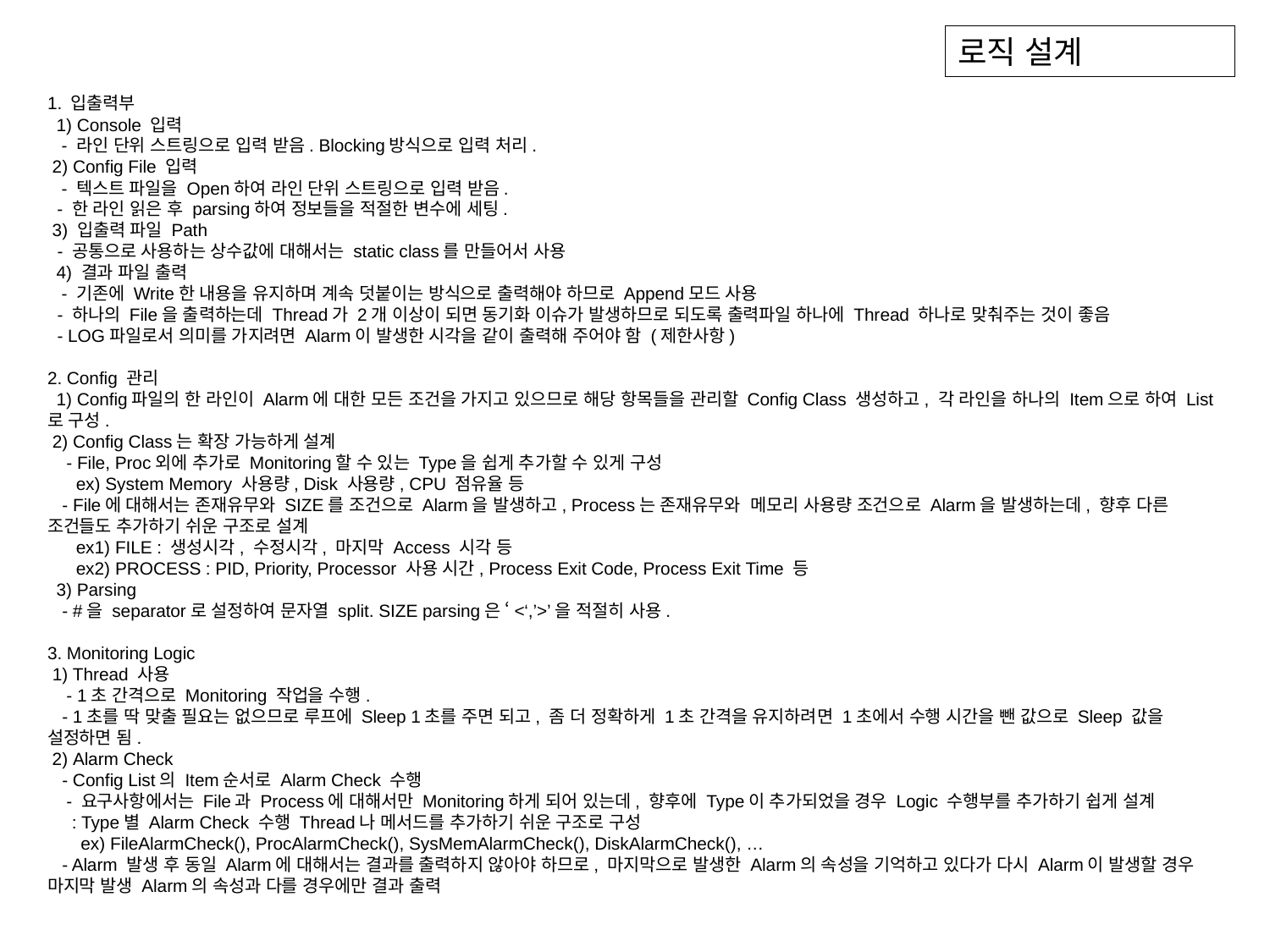

로직 설계
1. 입출력부
 1) Console 입력
  - 라인 단위 스트링으로 입력 받음. Blocking방식으로 입력 처리.
 2) Config File 입력
  - 텍스트 파일을 Open하여 라인 단위 스트링으로 입력 받음.
  - 한 라인 읽은 후 parsing하여 정보들을 적절한 변수에 세팅.
 3) 입출력 파일 Path
  - 공통으로 사용하는 상수값에 대해서는 static class를 만들어서 사용
 4) 결과 파일 출력
  - 기존에 Write한 내용을 유지하며 계속 덧붙이는 방식으로 출력해야 하므로 Append모드 사용
  - 하나의 File을 출력하는데 Thread가 2개 이상이 되면 동기화 이슈가 발생하므로 되도록 출력파일 하나에 Thread 하나로 맞춰주는 것이 좋음
  - LOG파일로서 의미를 가지려면 Alarm이 발생한 시각을 같이 출력해 주어야 함 (제한사항)

2. Config 관리
 1) Config파일의 한 라인이 Alarm에 대한 모든 조건을 가지고 있으므로 해당 항목들을 관리할 Config Class 생성하고, 각 라인을 하나의 Item으로 하여 List로 구성.
 2) Config Class는 확장 가능하게 설계
   - File, Proc외에 추가로 Monitoring할 수 있는 Type을 쉽게 추가할 수 있게 구성
     ex) System Memory 사용량, Disk 사용량, CPU 점유율 등
   - File에 대해서는 존재유무와 SIZE를 조건으로 Alarm을 발생하고, Process는 존재유무와  메모리 사용량 조건으로 Alarm을 발생하는데, 향후 다른 조건들도 추가하기 쉬운 구조로 설계
     ex1) FILE : 생성시각, 수정시각, 마지막 Access 시각 등
     ex2) PROCESS : PID, Priority, Processor 사용 시간, Process Exit Code, Process Exit Time 등
 3) Parsing
   - #을 separator로 설정하여 문자열 split. SIZE parsing은 ‘<‘,’>’을 적절히 사용.
3. Monitoring Logic
 1) Thread 사용
   - 1초 간격으로 Monitoring 작업을 수행.
   - 1초를 딱 맞출 필요는 없으므로 루프에 Sleep 1초를 주면 되고, 좀 더 정확하게 1초 간격을 유지하려면 1초에서 수행 시간을 뺀 값으로 Sleep 값을 설정하면 됨.
 2) Alarm Check
   - Config List의 Item순서로 Alarm Check 수행
   - 요구사항에서는 File과 Process에 대해서만 Monitoring하게 되어 있는데, 향후에 Type이 추가되었을 경우 Logic 수행부를 추가하기 쉽게 설계
     : Type별 Alarm Check 수행 Thread나 메서드를 추가하기 쉬운 구조로 구성
      ex) FileAlarmCheck(), ProcAlarmCheck(), SysMemAlarmCheck(), DiskAlarmCheck(), …
   - Alarm 발생 후 동일 Alarm에 대해서는 결과를 출력하지 않아야 하므로, 마지막으로 발생한 Alarm의 속성을 기억하고 있다가 다시 Alarm이 발생할 경우 마지막 발생 Alarm의 속성과 다를 경우에만 결과 출력